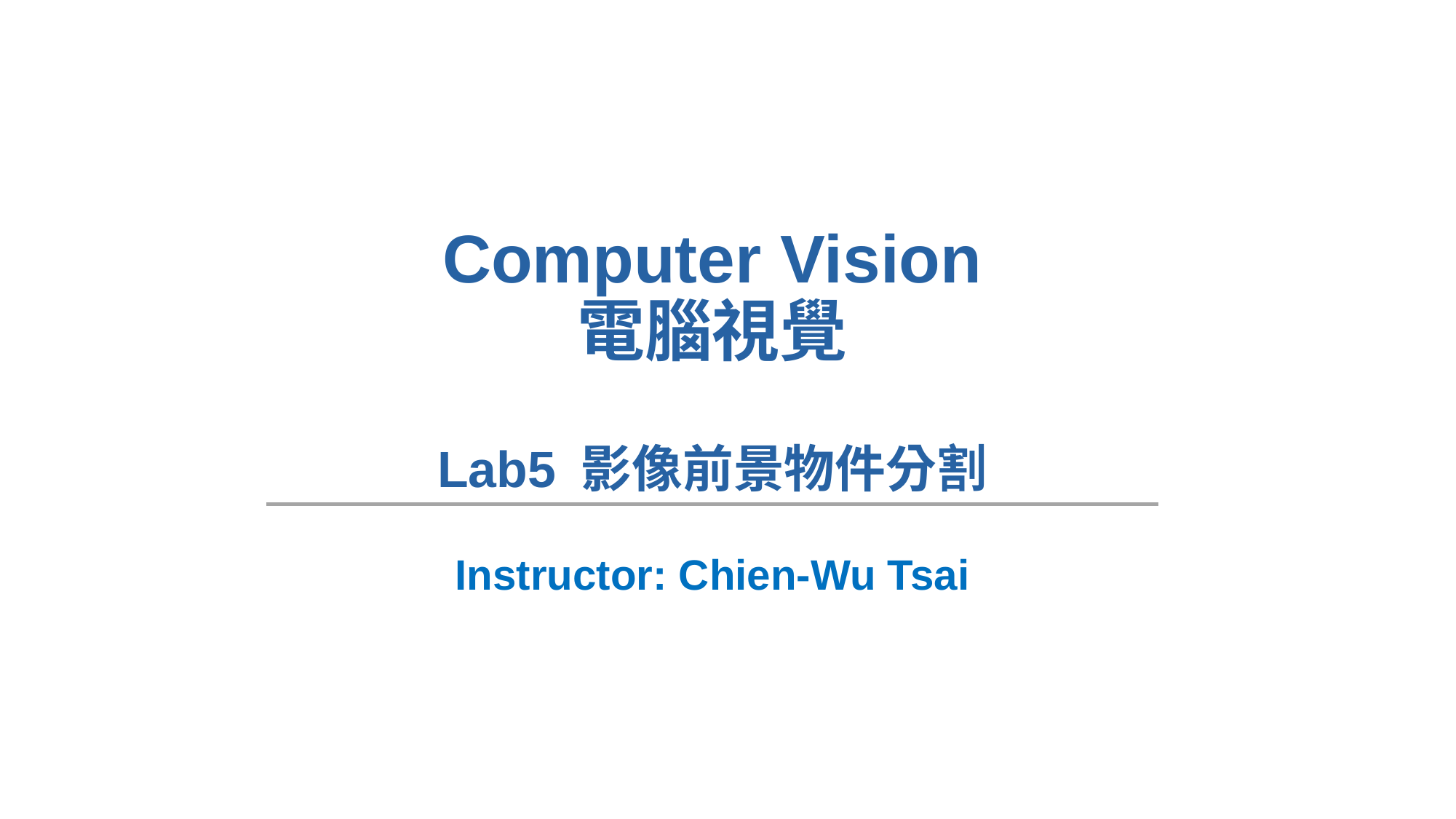

# Computer Vision 電腦視覺 Lab5 影像前景物件分割
Instructor: Chien-Wu Tsai